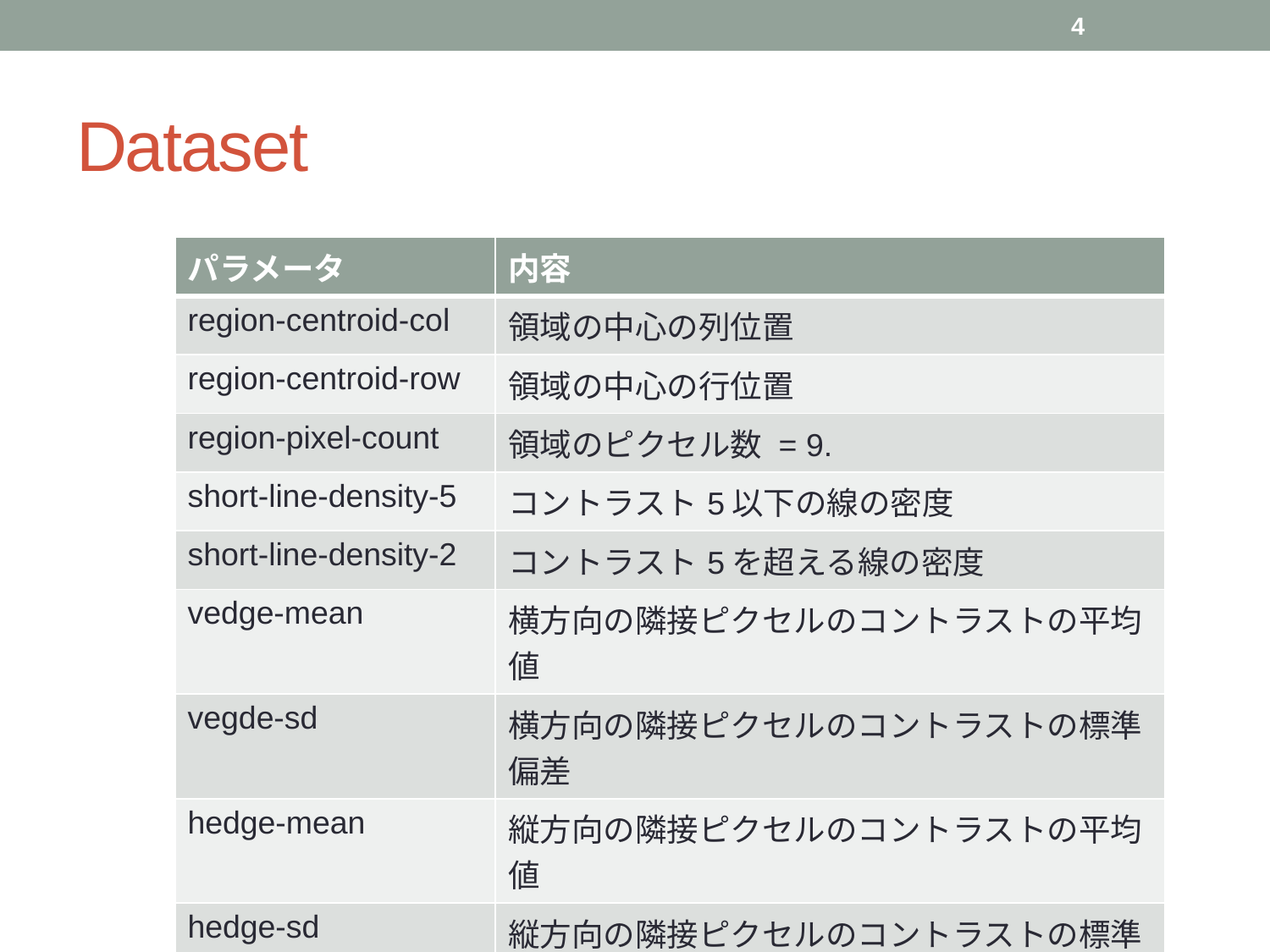

4
# Dataset
| パラメータ | 内容 |
| --- | --- |
| region-centroid-col | 領域の中心の列位置 |
| region-centroid-row | 領域の中心の行位置 |
| region-pixel-count | 領域のピクセル数 = 9. |
| short-line-density-5 | コントラスト5以下の線の密度 |
| short-line-density-2 | コントラスト5を超える線の密度 |
| vedge-mean | 横方向の隣接ピクセルのコントラストの平均値 |
| vegde-sd | 横方向の隣接ピクセルのコントラストの標準偏差 |
| hedge-mean | 縦方向の隣接ピクセルのコントラストの平均値 |
| hedge-sd | 縦方向の隣接ピクセルのコントラストの標準偏差 |